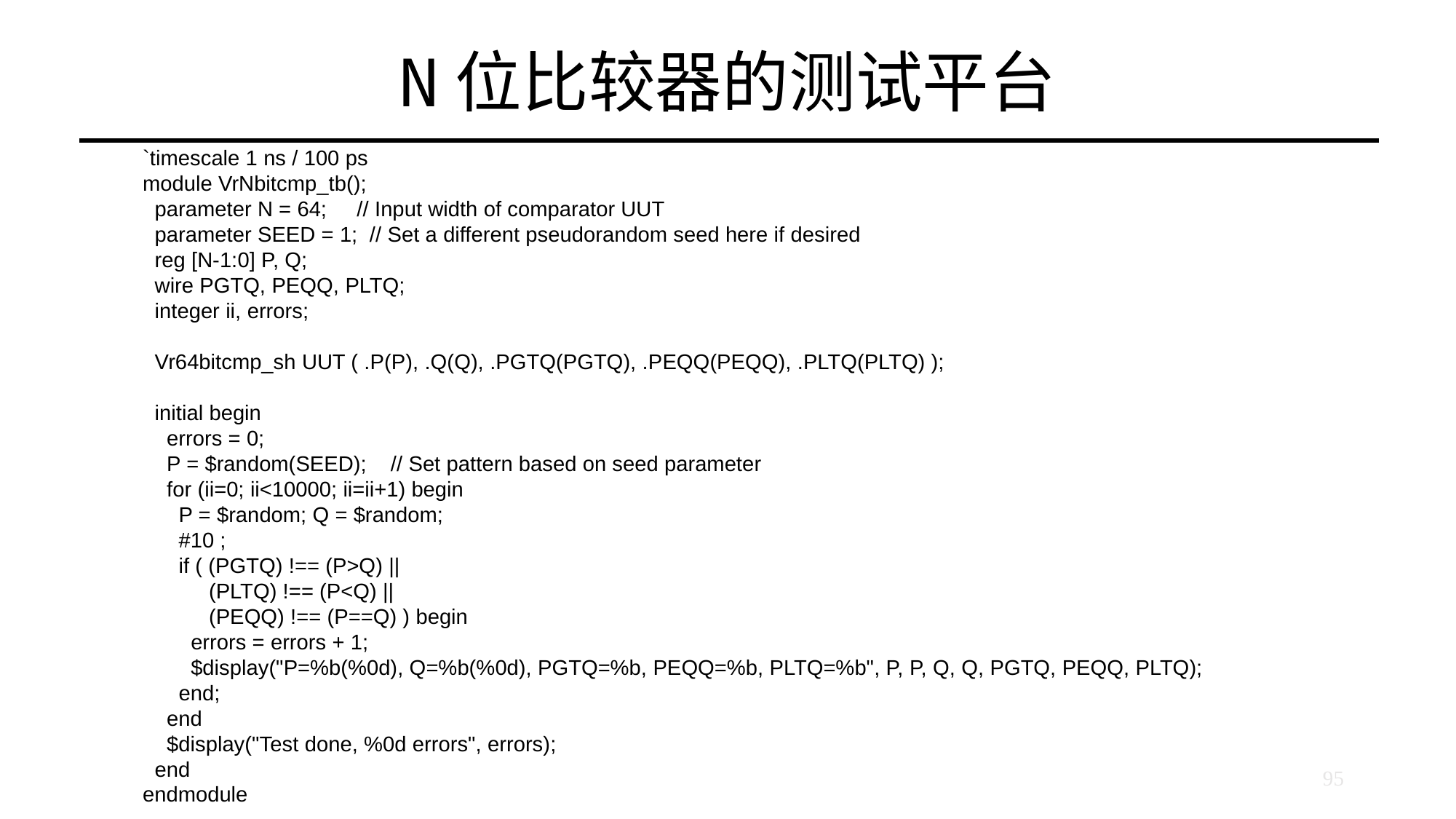

# N位比较器的测试平台
`timescale 1 ns / 100 ps
module VrNbitcmp_tb();
  parameter N = 64;     // Input width of comparator UUT
  parameter SEED = 1;  // Set a different pseudorandom seed here if desired
  reg [N-1:0] P, Q;
  wire PGTQ, PEQQ, PLTQ;
  integer ii, errors;

  Vr64bitcmp_sh UUT ( .P(P), .Q(Q), .PGTQ(PGTQ), .PEQQ(PEQQ), .PLTQ(PLTQ) );

  initial begin
    errors = 0;
    P = $random(SEED);    // Set pattern based on seed parameter
    for (ii=0; ii<10000; ii=ii+1) begin
      P = $random; Q = $random;
      #10 ;
      if ( (PGTQ) !== (P>Q) ||
           (PLTQ) !== (P<Q) ||
           (PEQQ) !== (P==Q) ) begin
        errors = errors + 1;
        $display("P=%b(%0d), Q=%b(%0d), PGTQ=%b, PEQQ=%b, PLTQ=%b", P, P, Q, Q, PGTQ, PEQQ, PLTQ);
      end;
    end
    $display("Test done, %0d errors", errors);
  end
endmodule

95